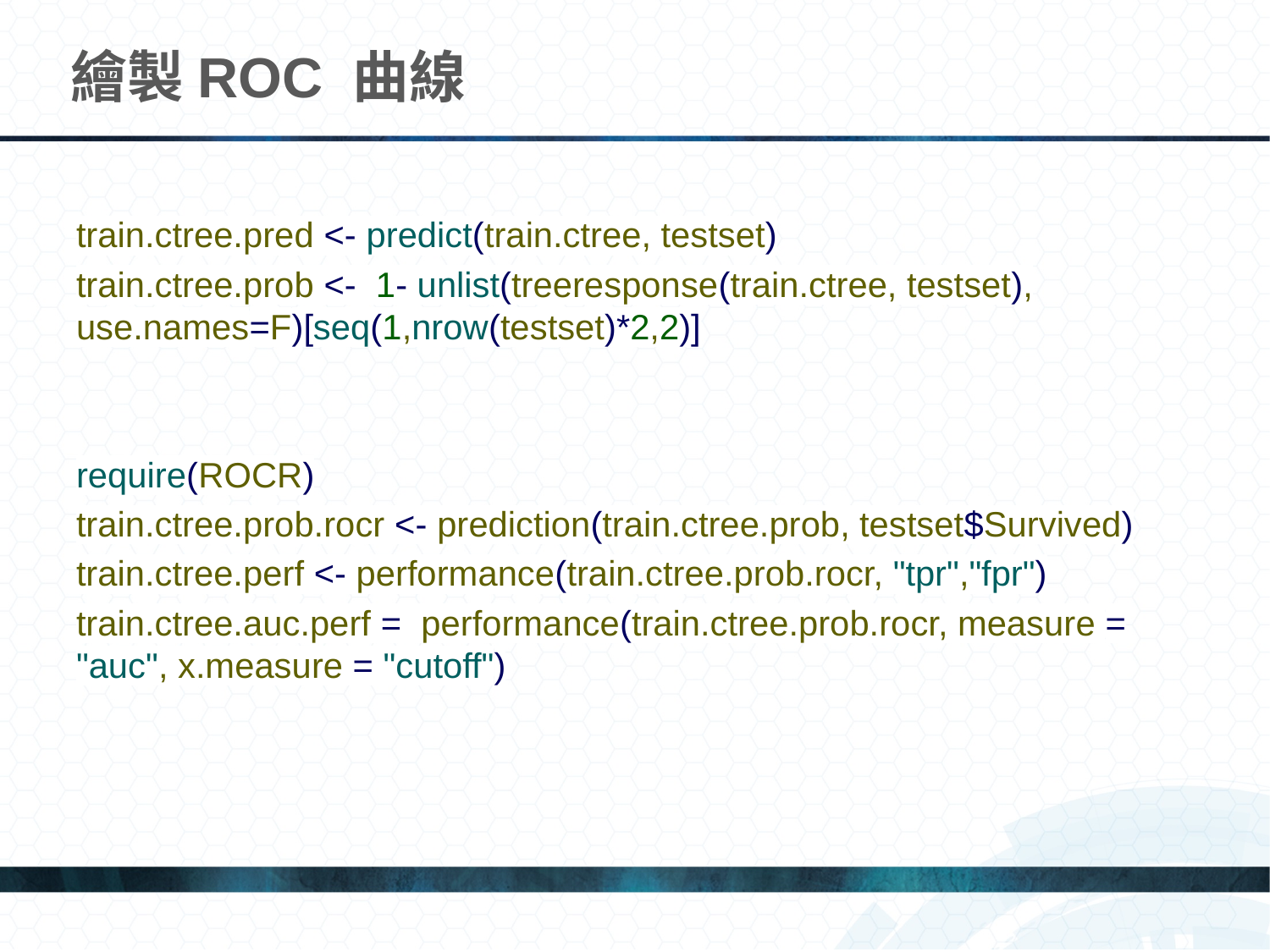

# 繪製ROC 曲線
train.ctree.pred <- predict(train.ctree, testset)
train.ctree.prob <-  1- unlist(treeresponse(train.ctree, testset), use.names=F)[seq(1,nrow(testset)*2,2)]

require(ROCR)
train.ctree.prob.rocr <- prediction(train.ctree.prob, testset$Survived)
train.ctree.perf <- performance(train.ctree.prob.rocr, "tpr","fpr")
train.ctree.auc.perf =  performance(train.ctree.prob.rocr, measure = "auc", x.measure = "cutoff")